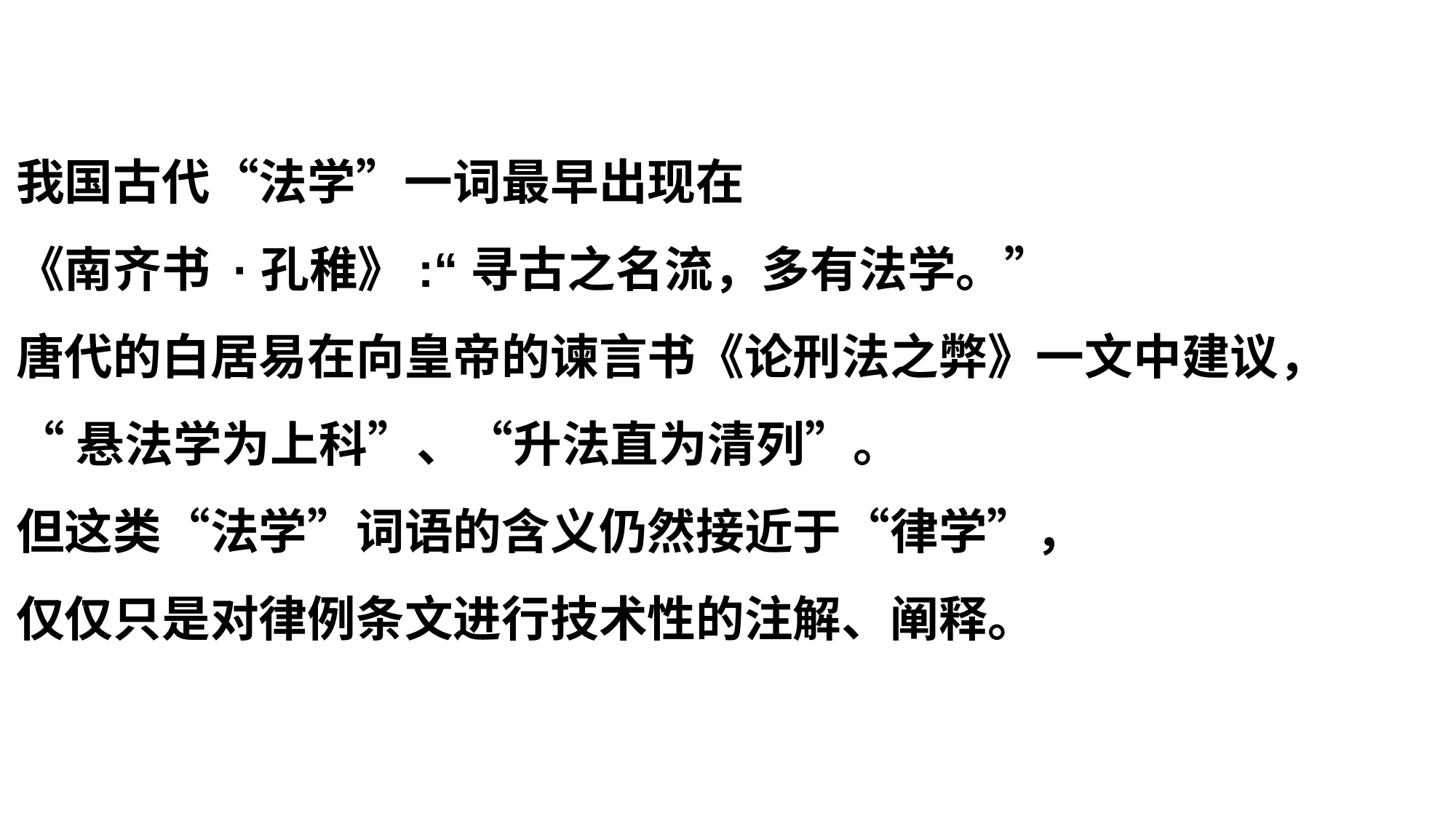

我国古代“法学”一词最早出现在
《南齐书 ·孔稚》:“寻古之名流，多有法学。”
唐代的白居易在向皇帝的谏言书《论刑法之弊》一文中建议，
“悬法学为上科”、“升法直为清列”。
但这类“法学”词语的含义仍然接近于“律学”，
仅仅只是对律例条文进行技术性的注解、阐释。